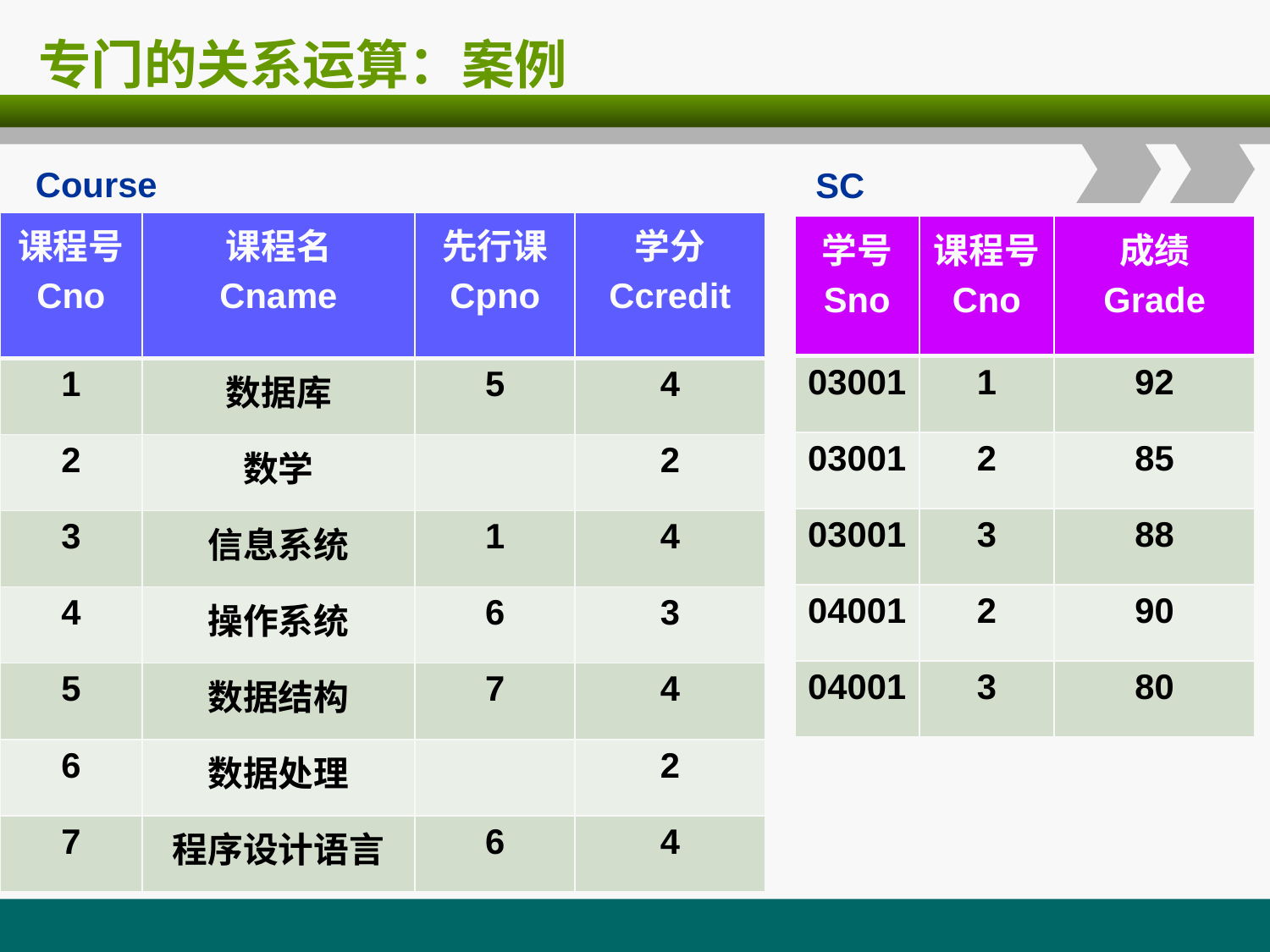

# 专门的关系运算：案例
SC
Course
| 课程号 Cno | 课程名 Cname | 先行课 Cpno | 学分 Ccredit |
| --- | --- | --- | --- |
| 1 | 数据库 | 5 | 4 |
| 2 | 数学 |  | 2 |
| 3 | 信息系统 | 1 | 4 |
| 4 | 操作系统 | 6 | 3 |
| 5 | 数据结构 | 7 | 4 |
| 6 | 数据处理 |  | 2 |
| 7 | 程序设计语言 | 6 | 4 |
| 学号 Sno | 课程号 Cno | 成绩 Grade |
| --- | --- | --- |
| 03001 | 1 | 92 |
| 03001 | 2 | 85 |
| 03001 | 3 | 88 |
| 04001 | 2 | 90 |
| 04001 | 3 | 80 |